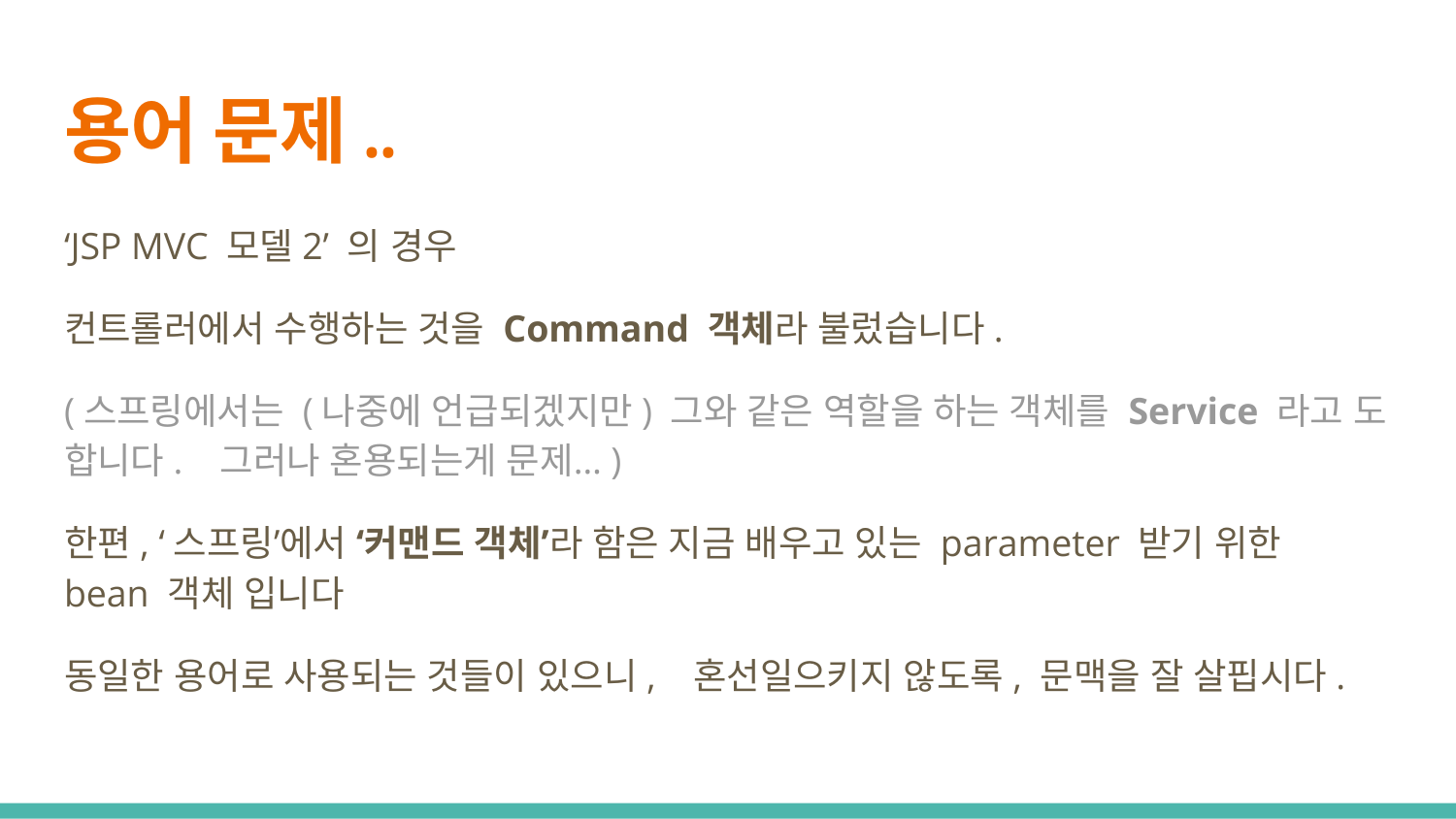

# 용어 문제..
‘JSP MVC 모델2’ 의 경우
컨트롤러에서 수행하는 것을 Command 객체라 불렀습니다.
(스프링에서는 (나중에 언급되겠지만) 그와 같은 역할을 하는 객체를 Service 라고 도 합니다.   그러나 혼용되는게 문제…)
한편, ‘스프링’에서 ‘커맨드 객체’라 함은 지금 배우고 있는 parameter 받기 위한  bean 객체 입니다
동일한 용어로 사용되는 것들이 있으니,   혼선일으키지 않도록, 문맥을 잘 살핍시다.